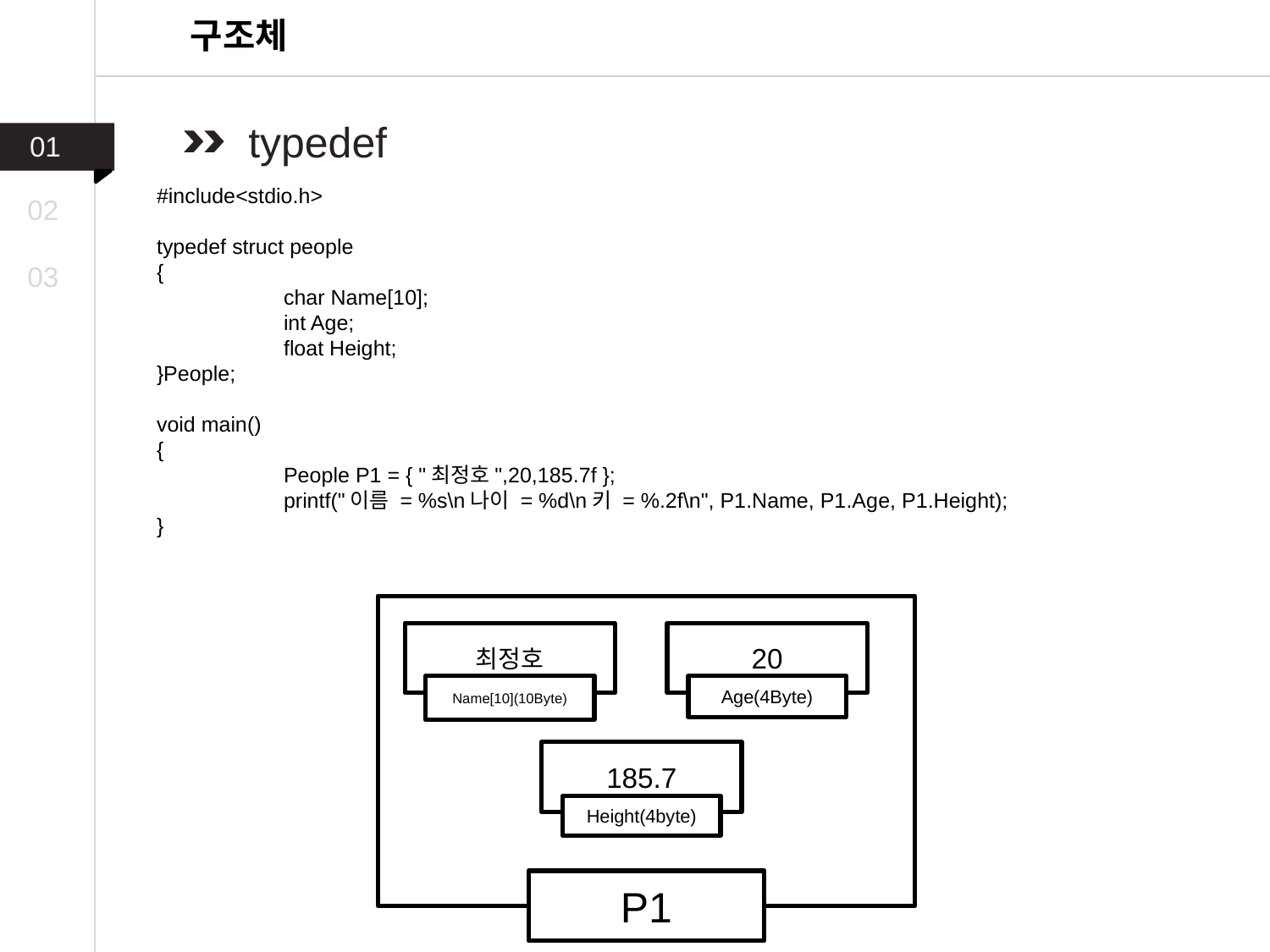

구조체
 typedef
01

#include<stdio.h>

typedef struct people
{
	char Name[10];
	int Age;
	float Height;
}People;

void main()
{
	People P1 = { "최정호",20,185.7f };
	printf("이름 = %s\n나이 = %d\n키 = %.2f\n", P1.Name, P1.Age, P1.Height);
}
02
03

최정호
20
Age(4Byte)
Name[10](10Byte)
185.7
Height(4byte)
P1